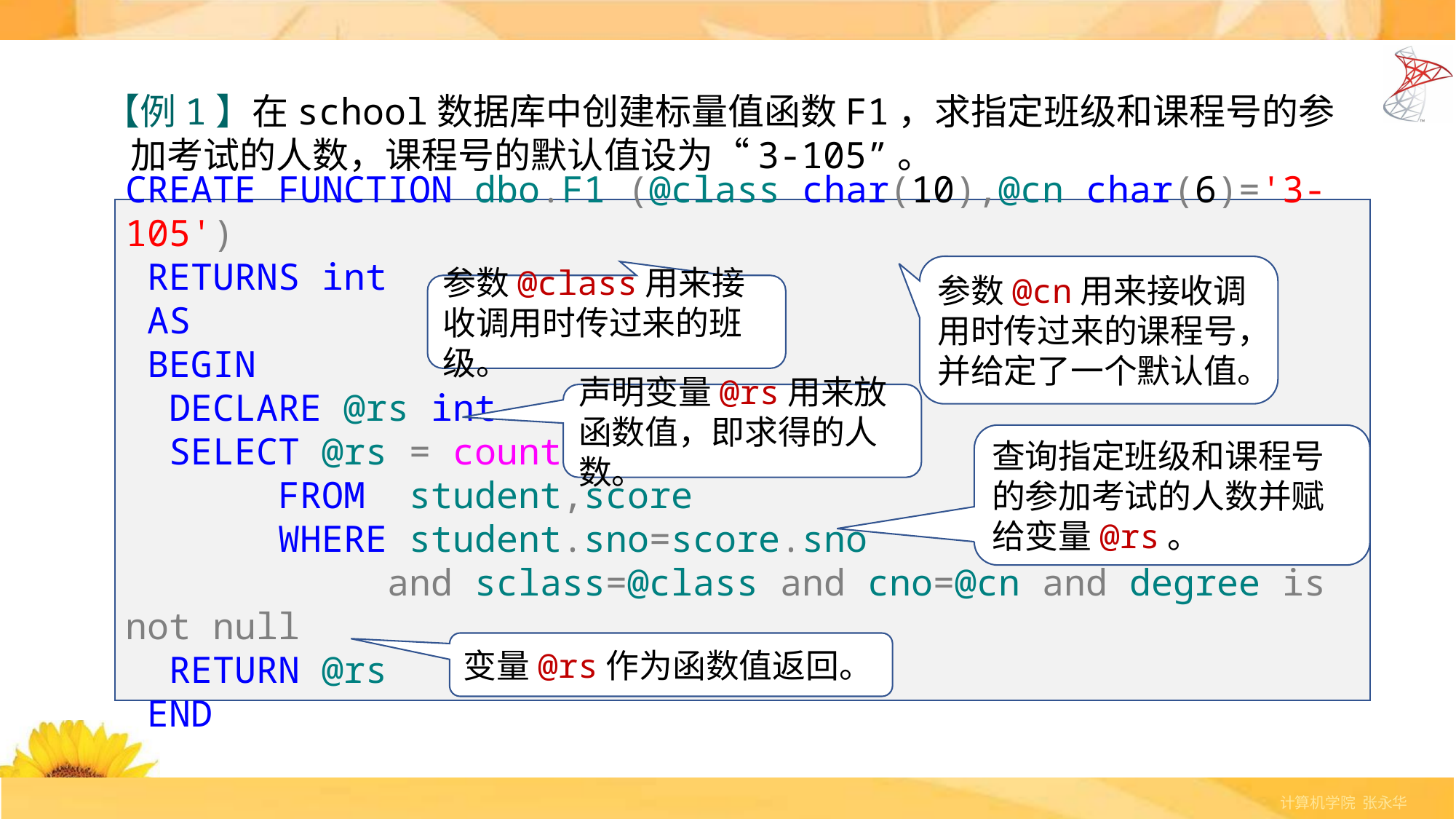

【例1】在school数据库中创建标量值函数F1，求指定班级和课程号的参加考试的人数，课程号的默认值设为“3-105”。

CREATE FUNCTION dbo.F1 (@class char(10),@cn char(6)='3-105')
 RETURNS int
 AS
 BEGIN
  DECLARE @rs int
  SELECT @rs = count(*)
       FROM  student,score
       WHERE student.sno=score.sno
            and sclass=@class and cno=@cn and degree is not null
  RETURN @rs
 END
参数@cn用来接收调用时传过来的课程号，并给定了一个默认值。
参数@class用来接收调用时传过来的班级。
声明变量@rs用来放函数值，即求得的人数。
查询指定班级和课程号的参加考试的人数并赋给变量@rs。
变量@rs作为函数值返回。